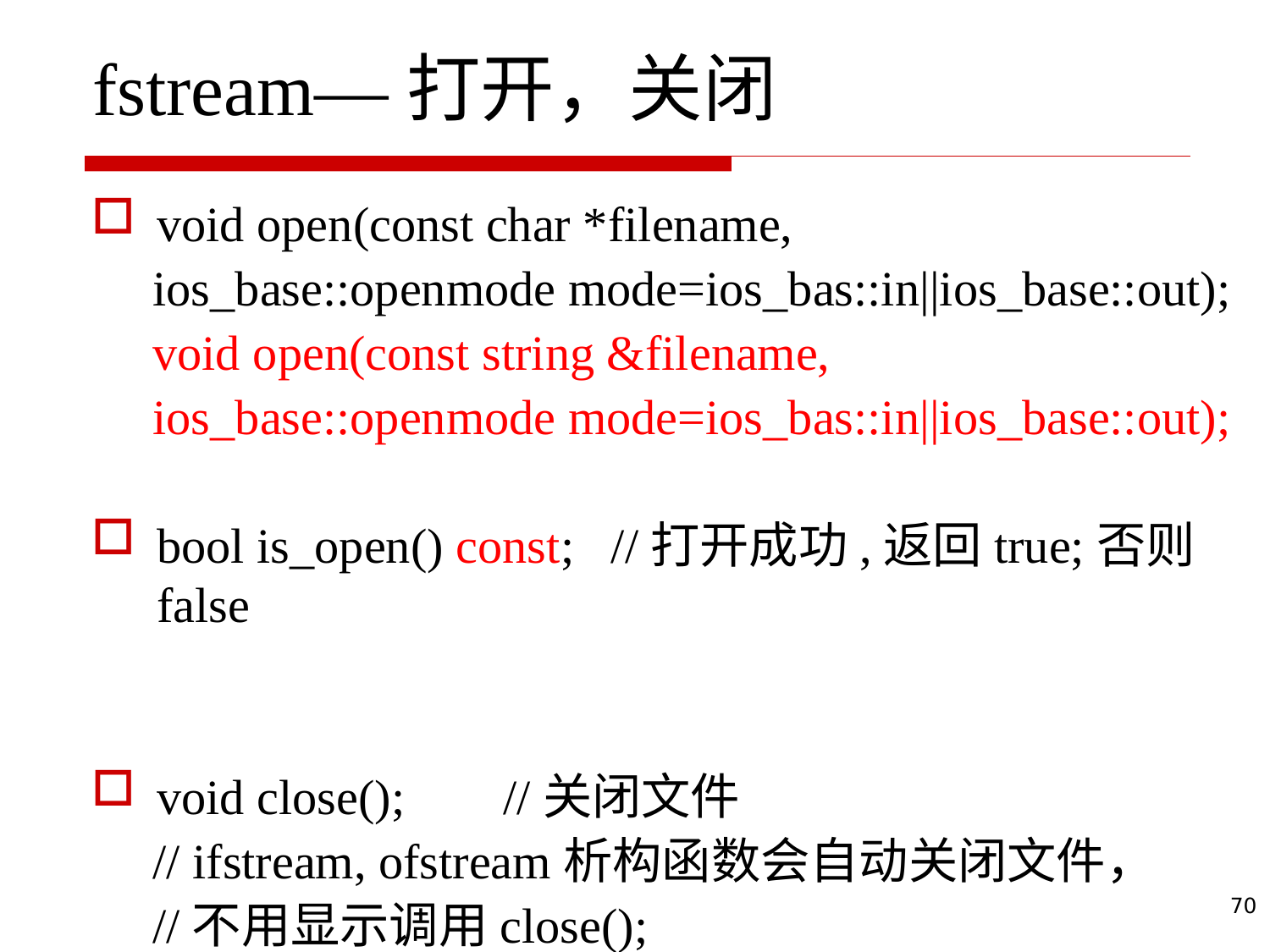

# fstream—打开，关闭
void open(const char *filename,
     ios_base::openmode mode=ios_bas::in||ios_base::out);
     void open(const string &filename,
     ios_base::openmode mode=ios_bas::in||ios_base::out);

bool is_open() const;   //打开成功,返回true;否则false

void close();        //关闭文件
     // ifstream, ofstream析构函数会自动关闭文件，
     //不用显示调用close();

70